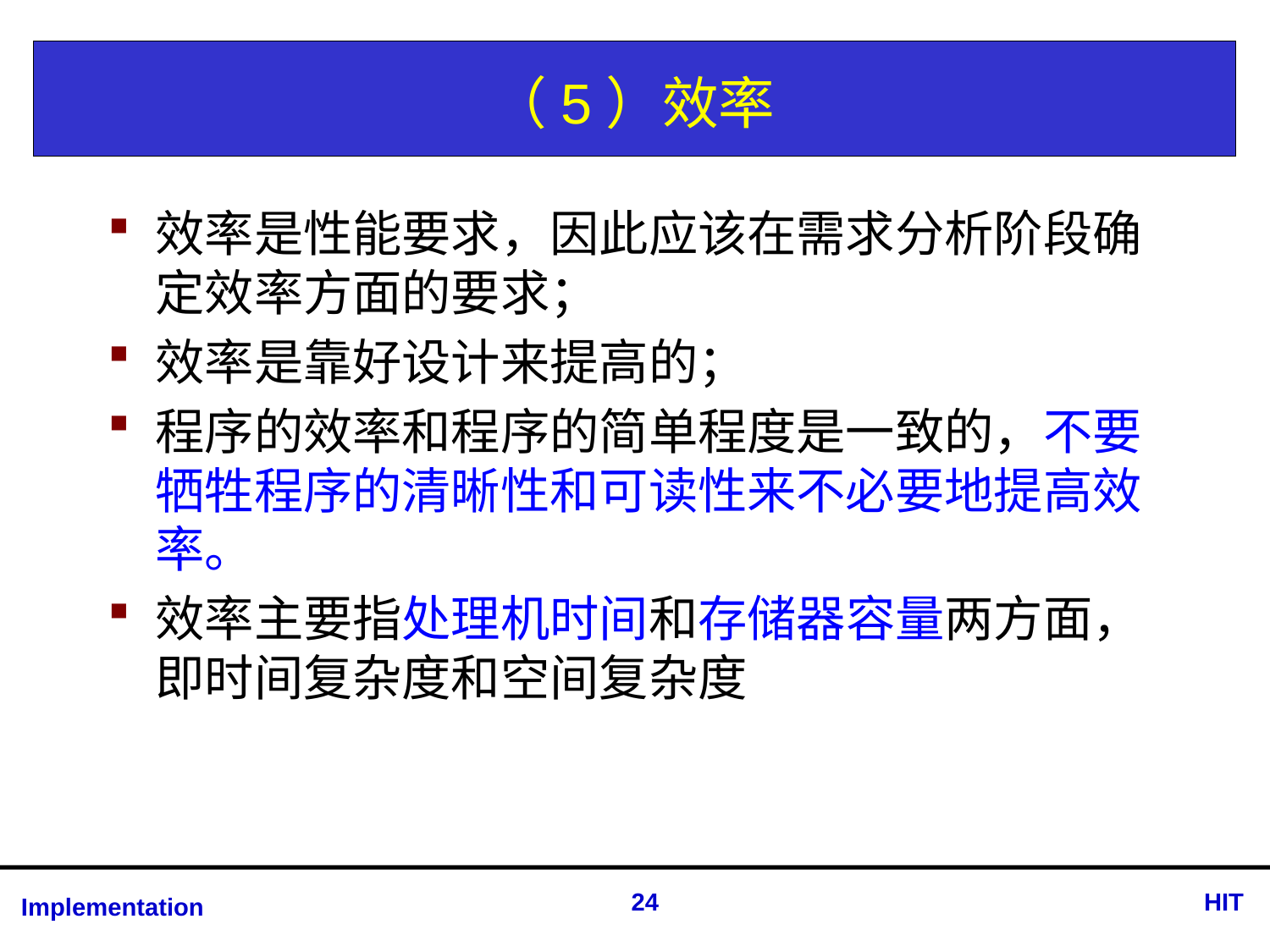

# （5）效率
效率是性能要求，因此应该在需求分析阶段确定效率方面的要求；
效率是靠好设计来提高的；
程序的效率和程序的简单程度是一致的，不要牺牲程序的清晰性和可读性来不必要地提高效率。
效率主要指处理机时间和存储器容量两方面，即时间复杂度和空间复杂度